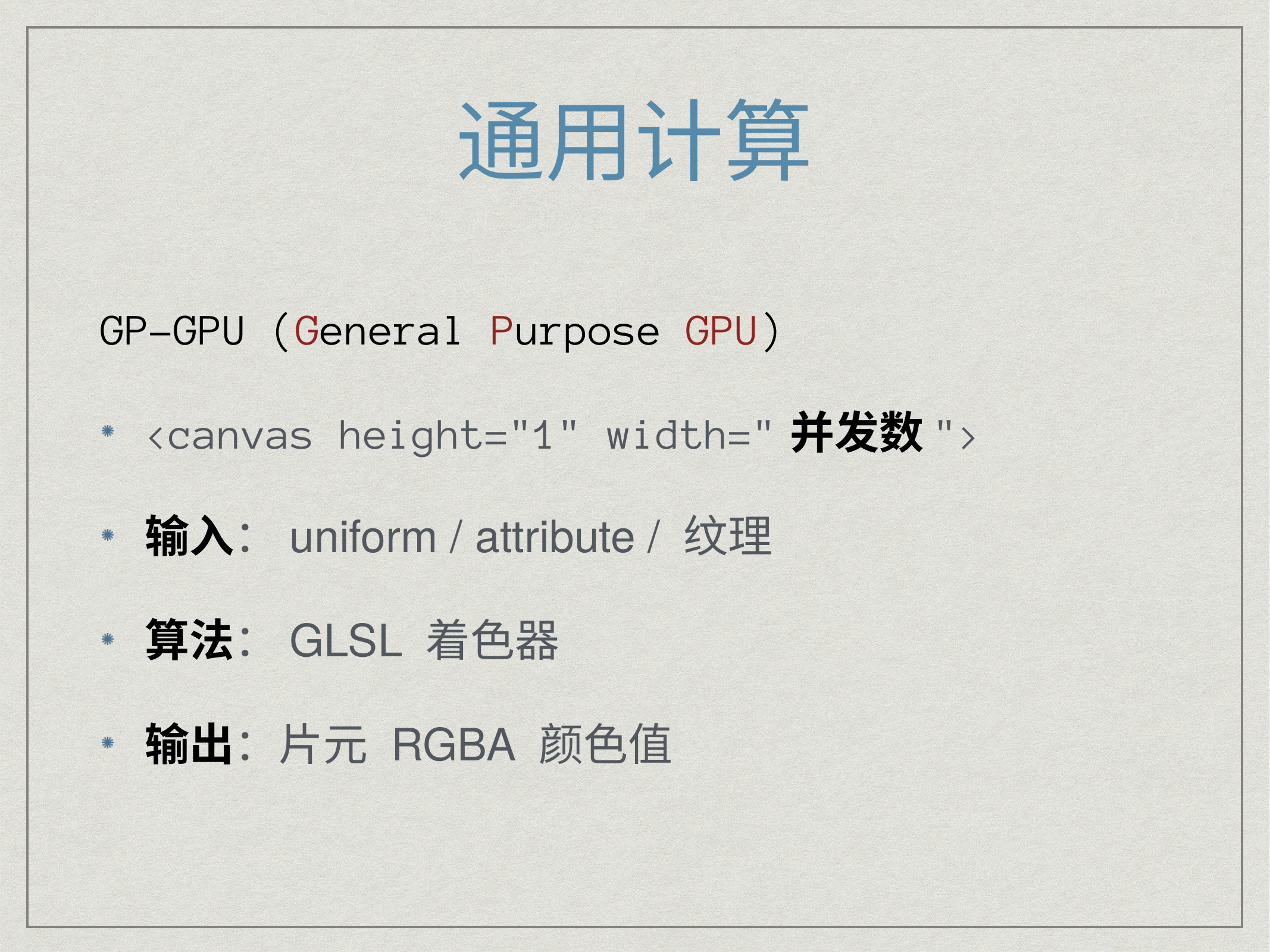

# 通用计算
GP-GPU (General Purpose GPU)
<canvas height="1" width="并发数">
输入：uniform / attribute / 纹理
算法：GLSL 着色器
输出：片元 RGBA 颜色值